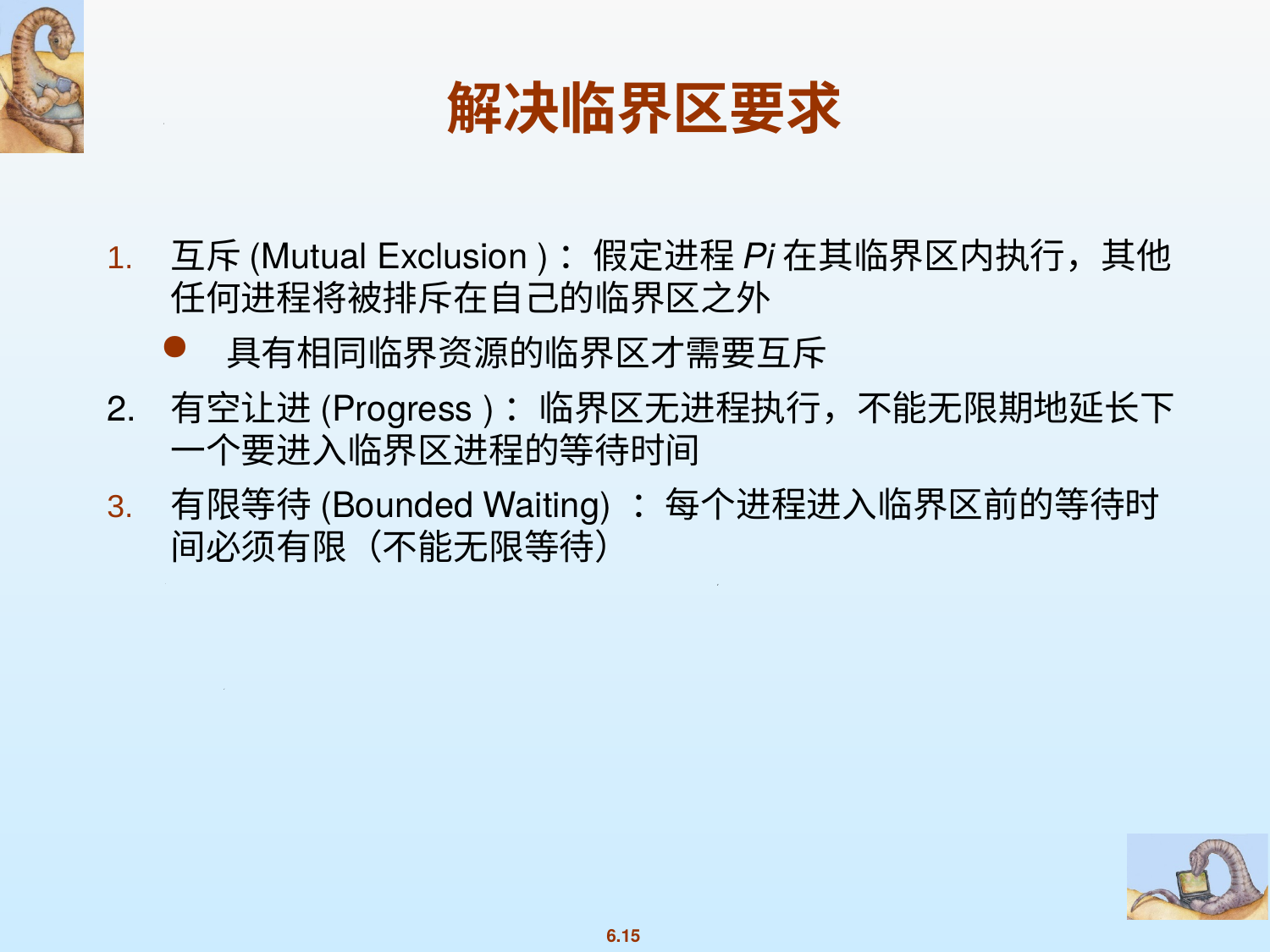

解决临界区要求
互斥(Mutual Exclusion )：假定进程Pi在其临界区内执行，其他任何进程将被排斥在自己的临界区之外
具有相同临界资源的临界区才需要互斥
2.	有空让进(Progress )：临界区无进程执行，不能无限期地延长下一个要进入临界区进程的等待时间
有限等待(Bounded Waiting) ：每个进程进入临界区前的等待时间必须有限（不能无限等待）